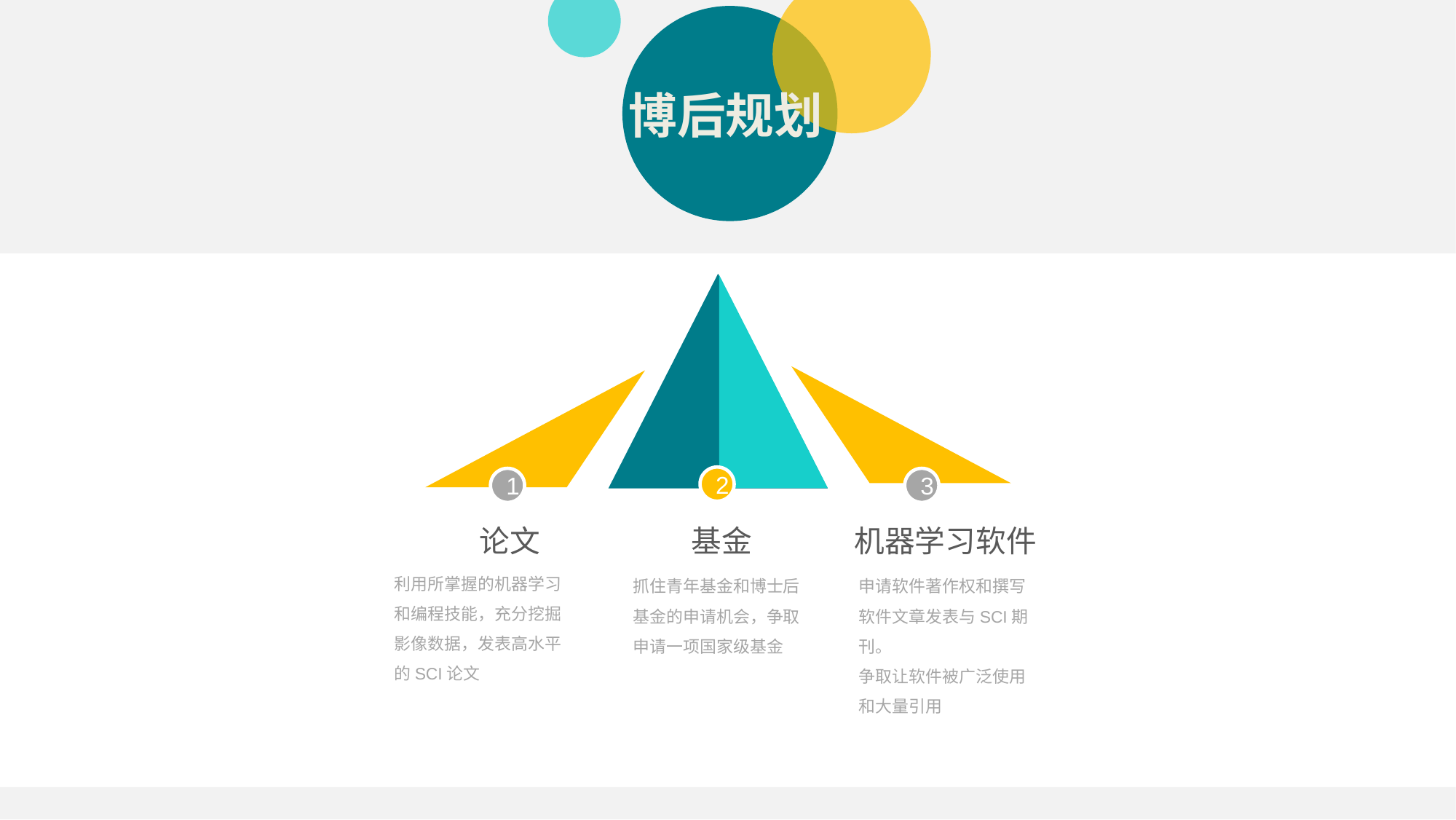

博后规划

2
3
1
论文
基金
机器学习软件
利用所掌握的机器学习和编程技能，充分挖掘影像数据，发表高水平的SCI论文
抓住青年基金和博士后基金的申请机会，争取申请一项国家级基金
申请软件著作权和撰写软件文章发表与SCI期刊。
争取让软件被广泛使用和大量引用